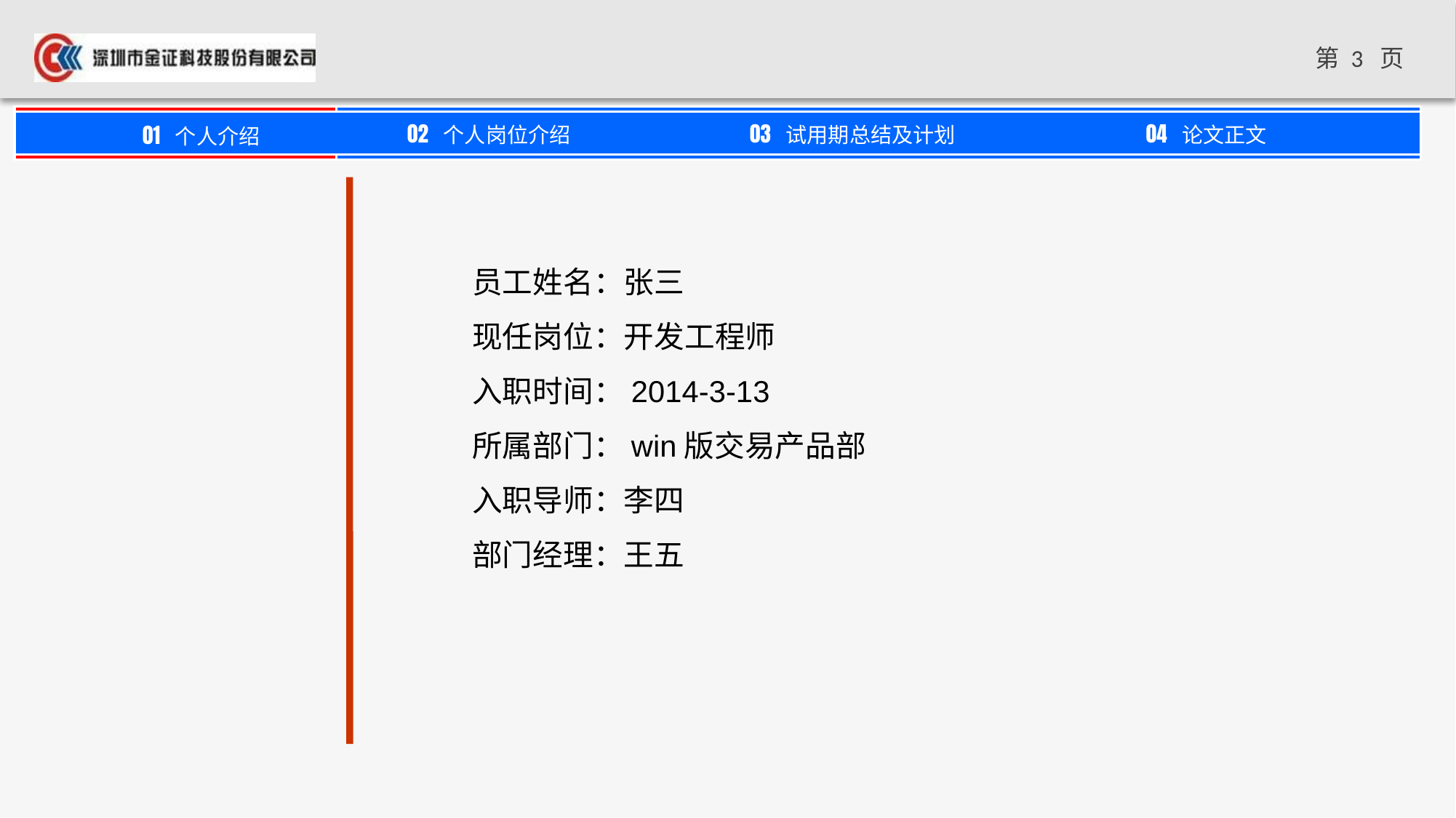

员工姓名：张三
现任岗位：开发工程师
入职时间：2014-3-13
所属部门：win版交易产品部
入职导师：李四
部门经理：王五